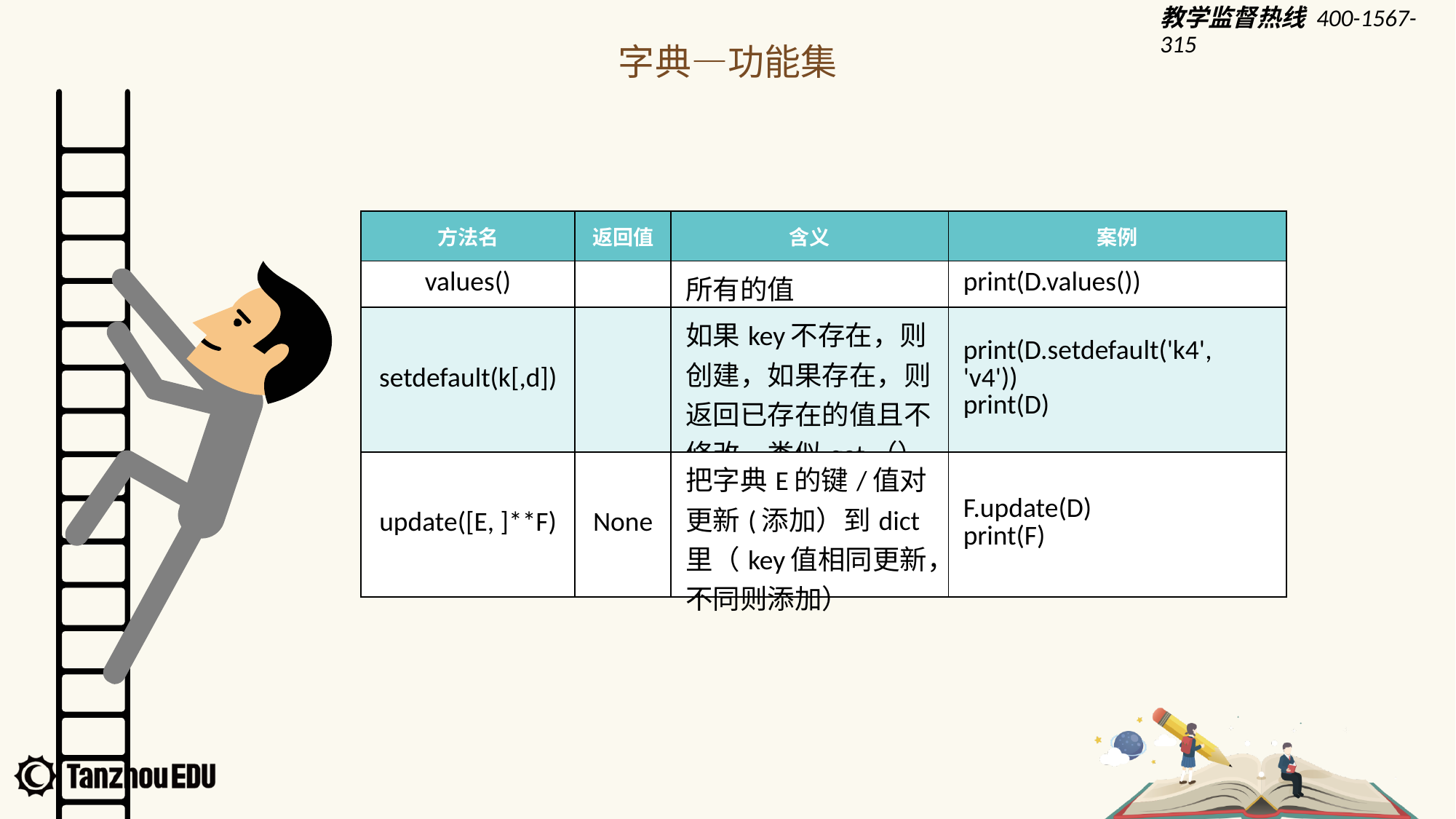

字典—功能集

| 方法名 | 返回值 | 含义 | 案例 |
| --- | --- | --- | --- |
| values() |  | 所有的值 | print(D.values()) |
| setdefault(k[,d]) |  | 如果key不存在，则创建，如果存在，则返回已存在的值且不修改，类似get（） | print(D.setdefault('k4', 'v4')) print(D) |
| update([E, ]\*\*F) | None | 把字典E的键/值对更新(添加）到dict里（key值相同更新，不同则添加） | F.update(D) print(F) |